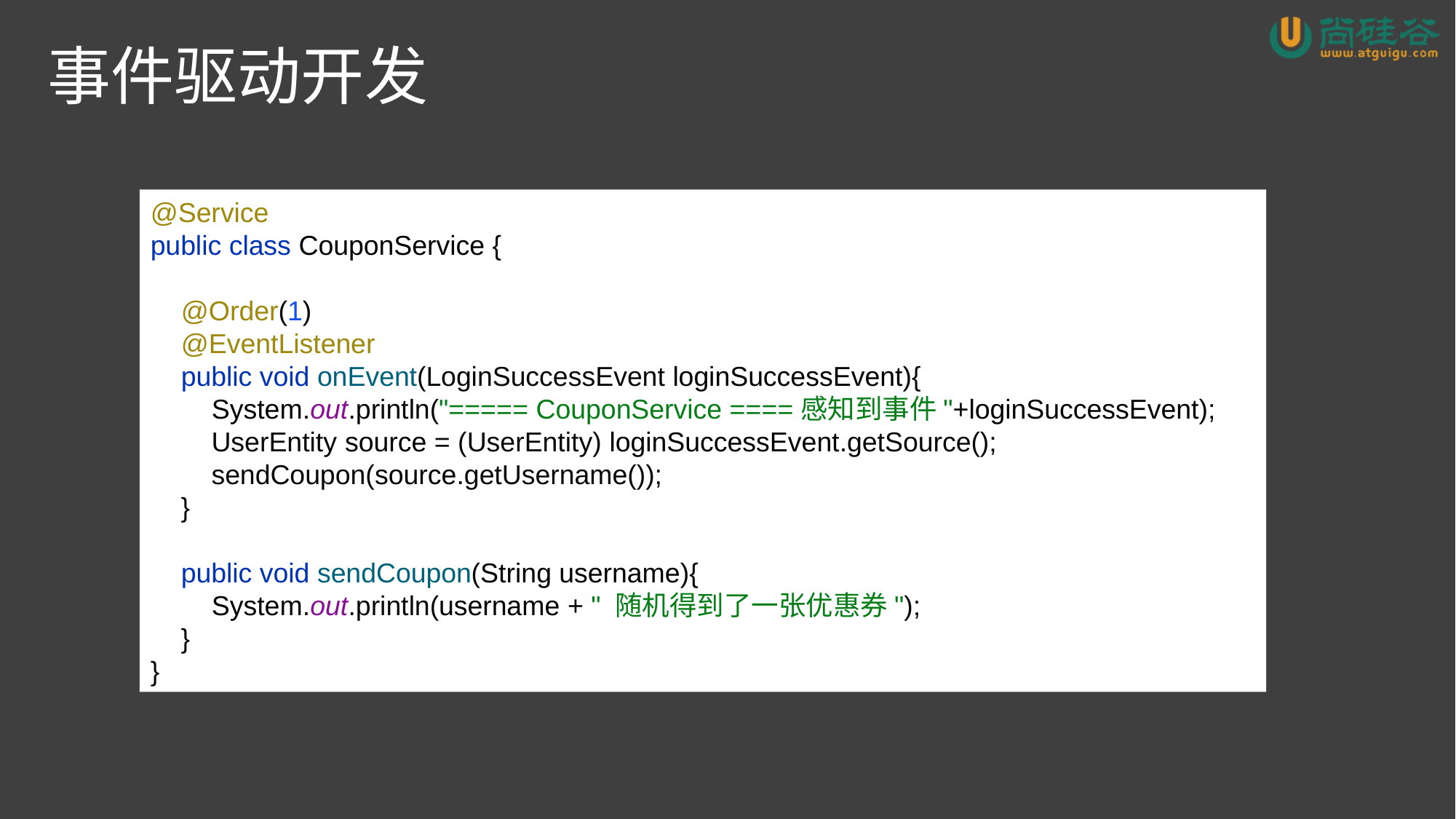

# 事件驱动开发
@Service
public class CouponService {
    @Order(1)
    @EventListener
    public void onEvent(LoginSuccessEvent loginSuccessEvent){
        System.out.println("===== CouponService ====感知到事件"+loginSuccessEvent);
        UserEntity source = (UserEntity) loginSuccessEvent.getSource();
        sendCoupon(source.getUsername());
    }
    public void sendCoupon(String username){
        System.out.println(username + " 随机得到了一张优惠券");
    }
}